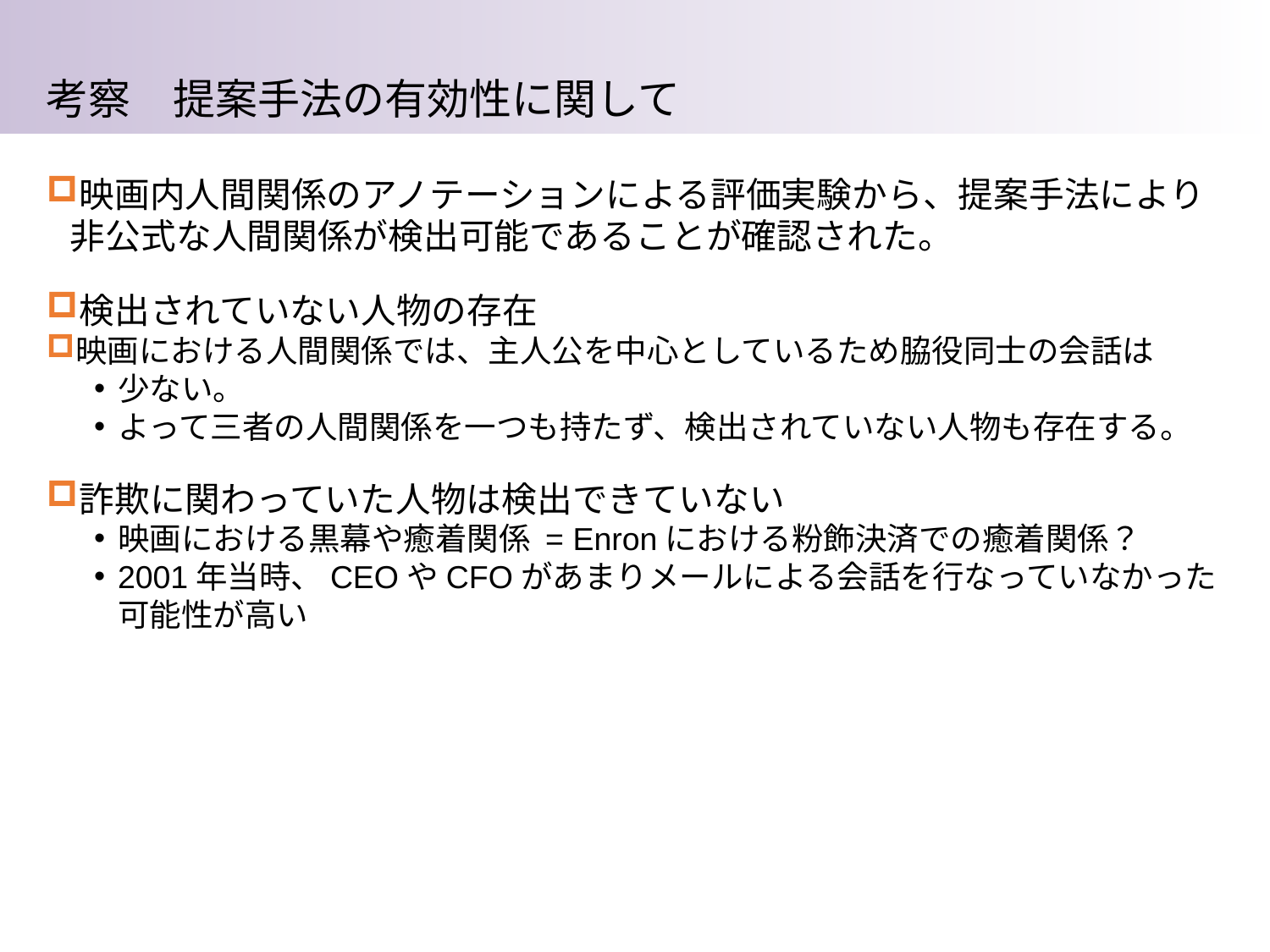

考察　提案手法の有効性に関して
映画内人間関係のアノテーションによる評価実験から、提案手法により非公式な人間関係が検出可能であることが確認された。

検出されていない人物の存在
映画における人間関係では、主人公を中心としているため脇役同士の会話は
少ない。
よって三者の人間関係を一つも持たず、検出されていない人物も存在する。

詐欺に関わっていた人物は検出できていない
映画における黒幕や癒着関係 = Enronにおける粉飾決済での癒着関係？
2001年当時、CEOやCFOがあまりメールによる会話を行なっていなかった可能性が高い